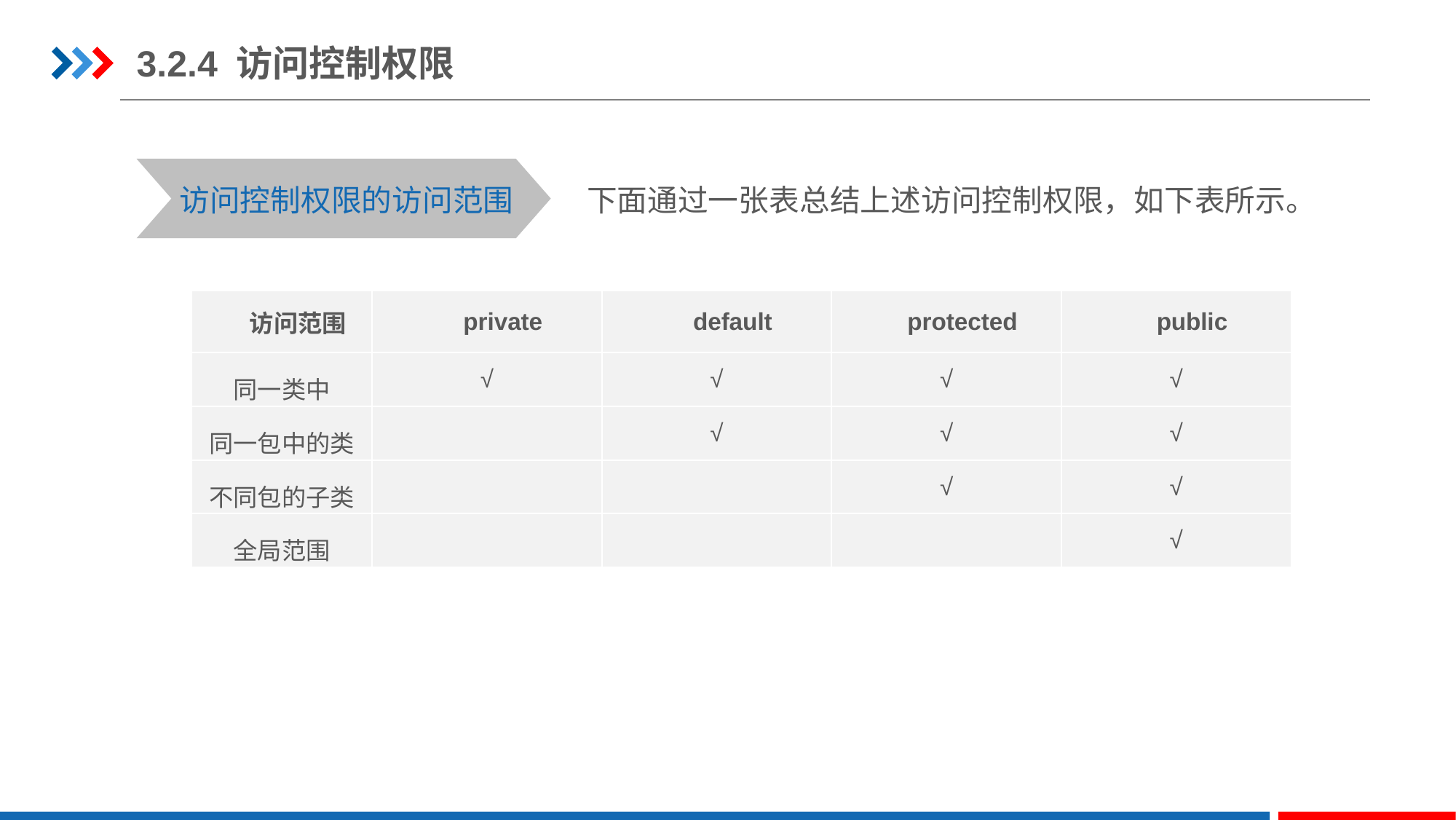

3.2.4 访问控制权限

下面通过一张表总结上述访问控制权限，如下表所示。
访问控制权限的访问范围
| 访问范围 | private | default | protected | public |
| --- | --- | --- | --- | --- |
| 同一类中 | √ | √ | √ | √ |
| 同一包中的类 |  | √ | √ | √ |
| 不同包的子类 |  |  | √ | √ |
| 全局范围 |  |  |  | √ |